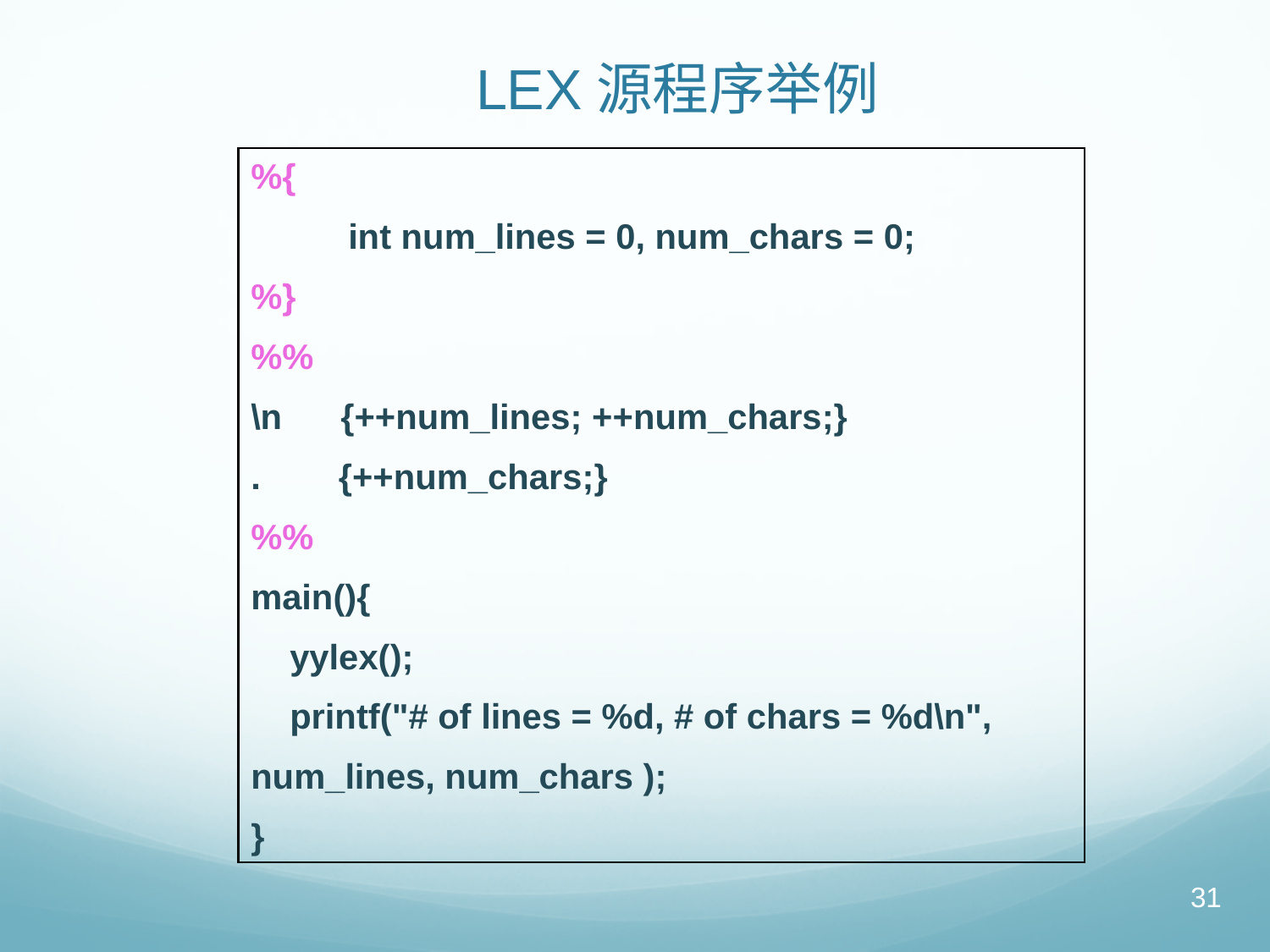

# LEX源程序举例
%{
          int num_lines = 0, num_chars = 0;
%}
%%
\n      {++num_lines; ++num_chars;}
.        {++num_chars;}
%%
main(){
    yylex();
    printf("# of lines = %d, # of chars = %d\n",
num_lines, num_chars );
}
31